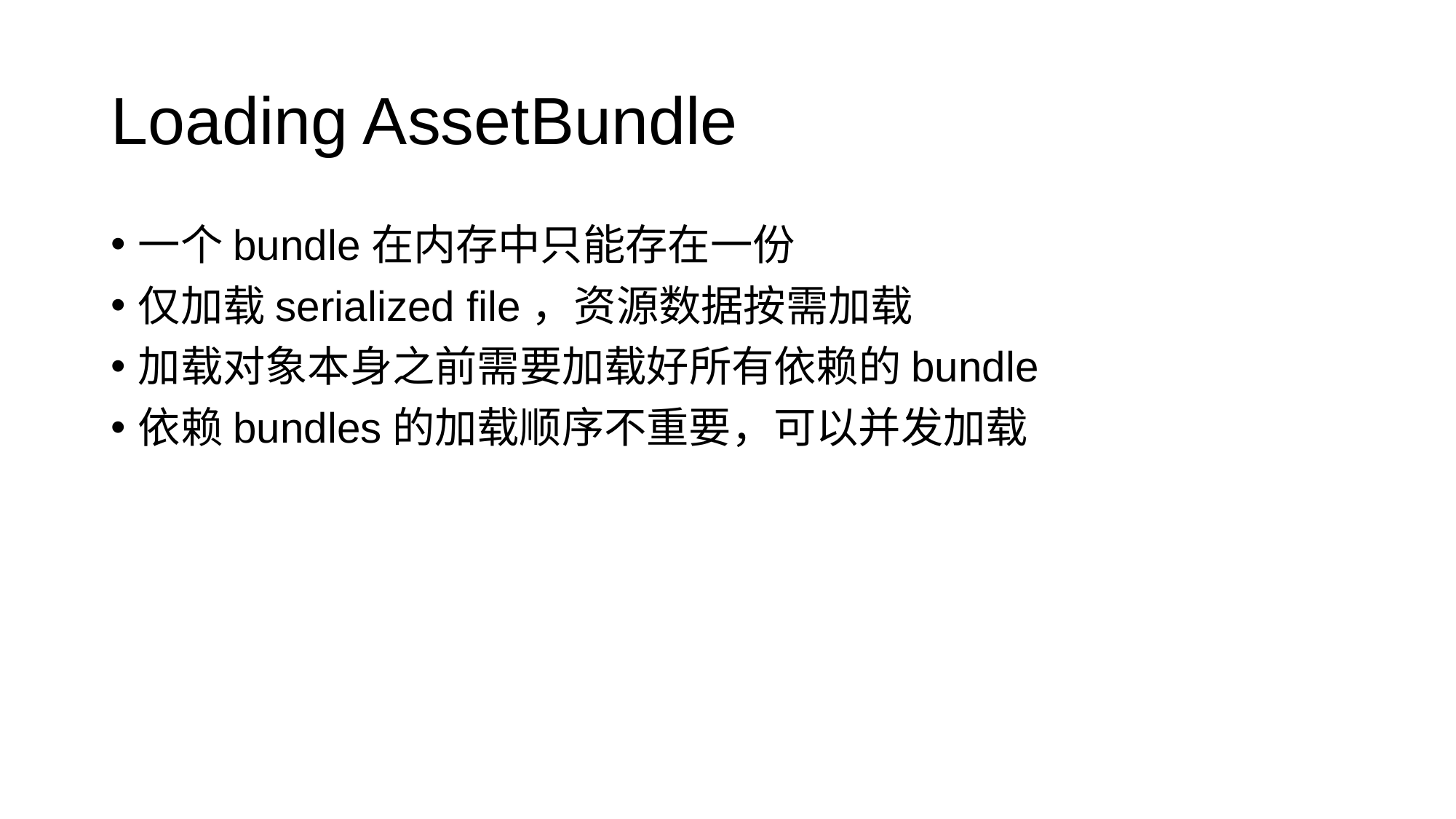

# Loading AssetBundle
一个bundle在内存中只能存在一份
仅加载serialized file，资源数据按需加载
加载对象本身之前需要加载好所有依赖的bundle
依赖bundles的加载顺序不重要，可以并发加载